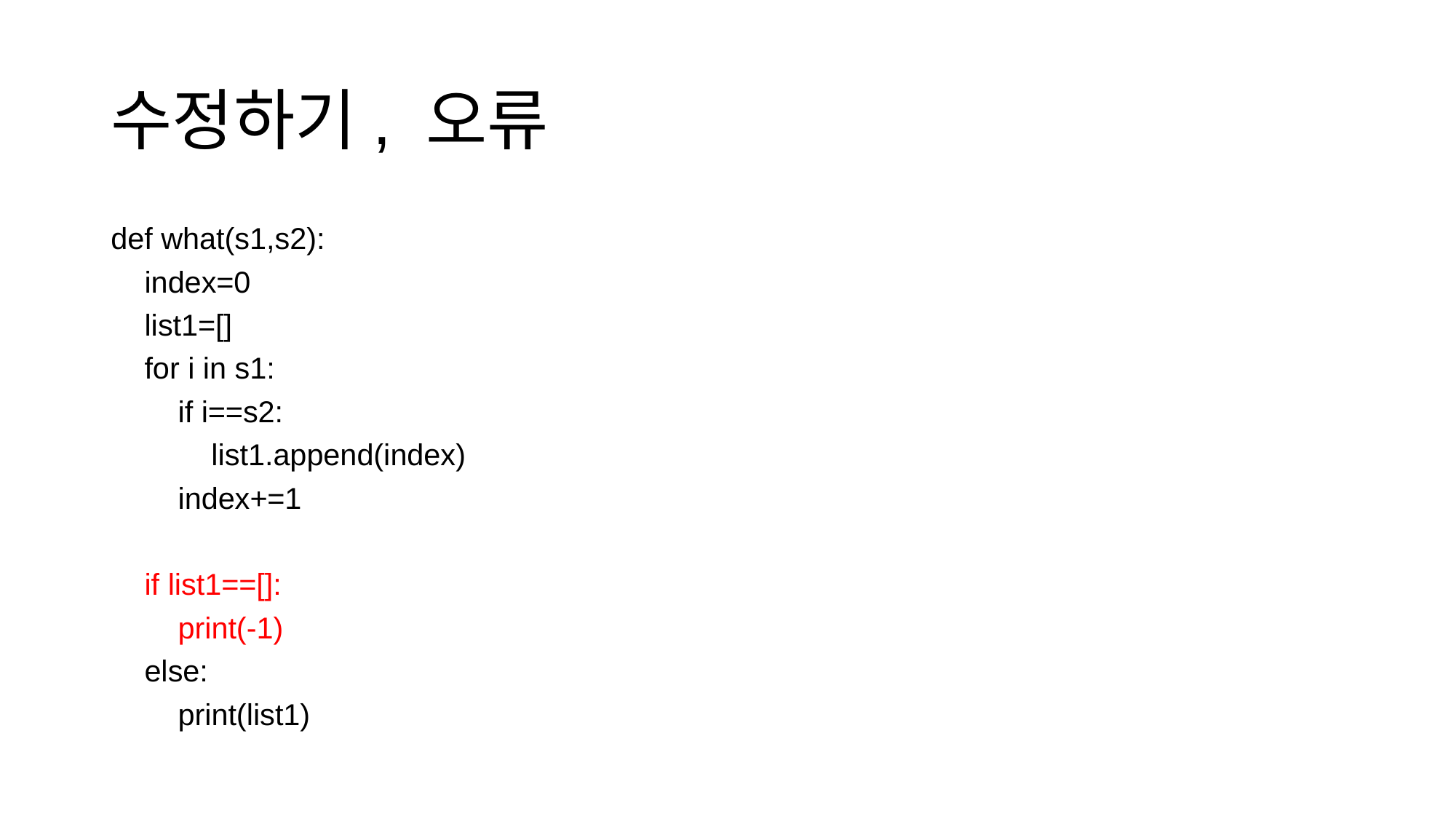

# 수정하기, 오류
def what(s1,s2):
    index=0
    list1=[]
    for i in s1:
        if i==s2:
            list1.append(index)
        index+=1

    if list1==[]:
        print(-1)
    else:
        print(list1)